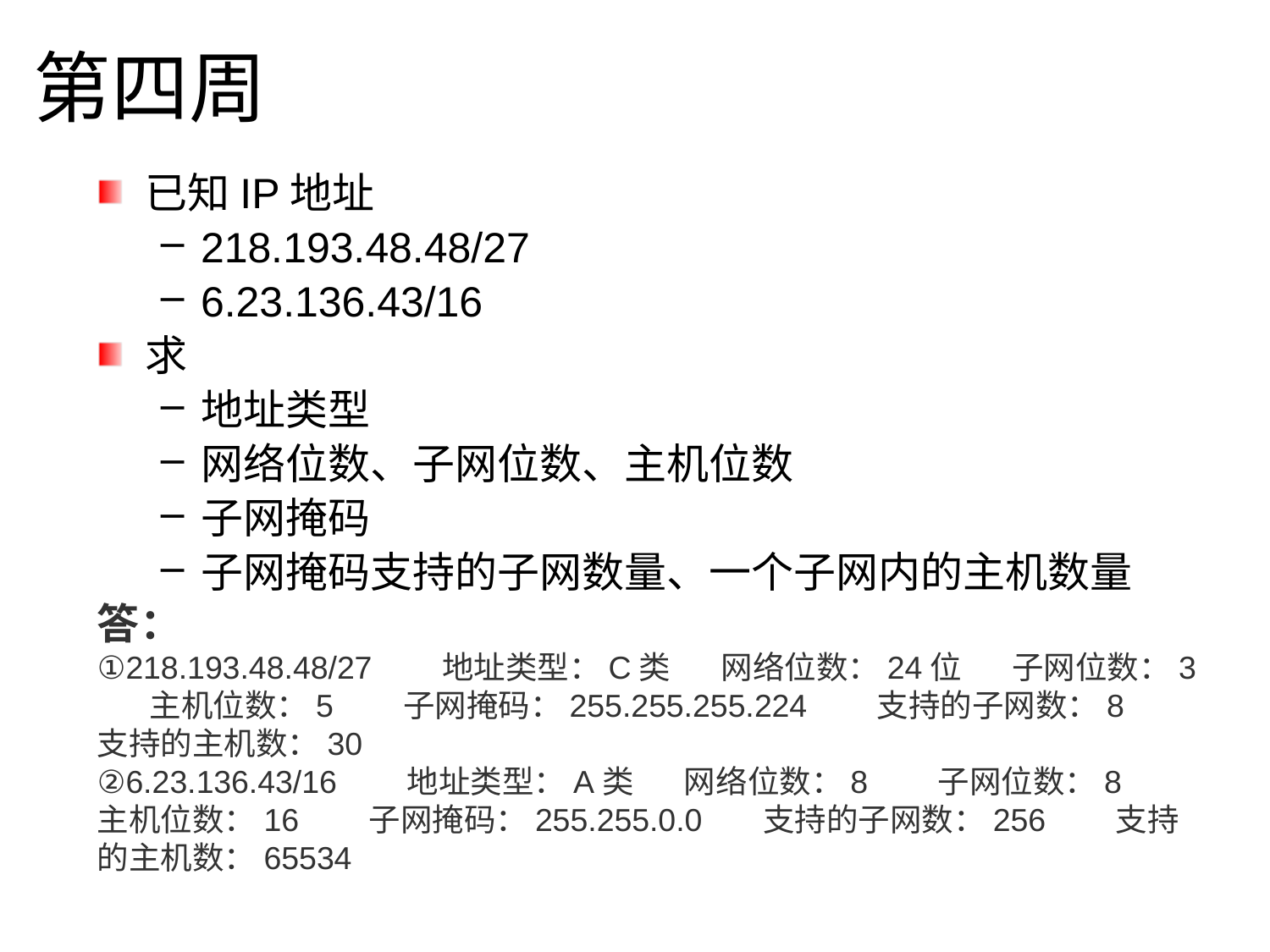

# 第四周
已知IP地址
218.193.48.48/27
6.23.136.43/16
求
地址类型
网络位数、子网位数、主机位数
子网掩码
子网掩码支持的子网数量、一个子网内的主机数量
答：
①218.193.48.48/27       地址类型：C类       网络位数：24位       子网位数：3       主机位数：5       子网掩码：255.255.255.224       支持的子网数：8       支持的主机数：30②6.23.136.43/16       地址类型：A类       网络位数：8       子网位数：8       主机位数：16       子网掩码：255.255.0.0      支持的子网数：256       支持的主机数：65534